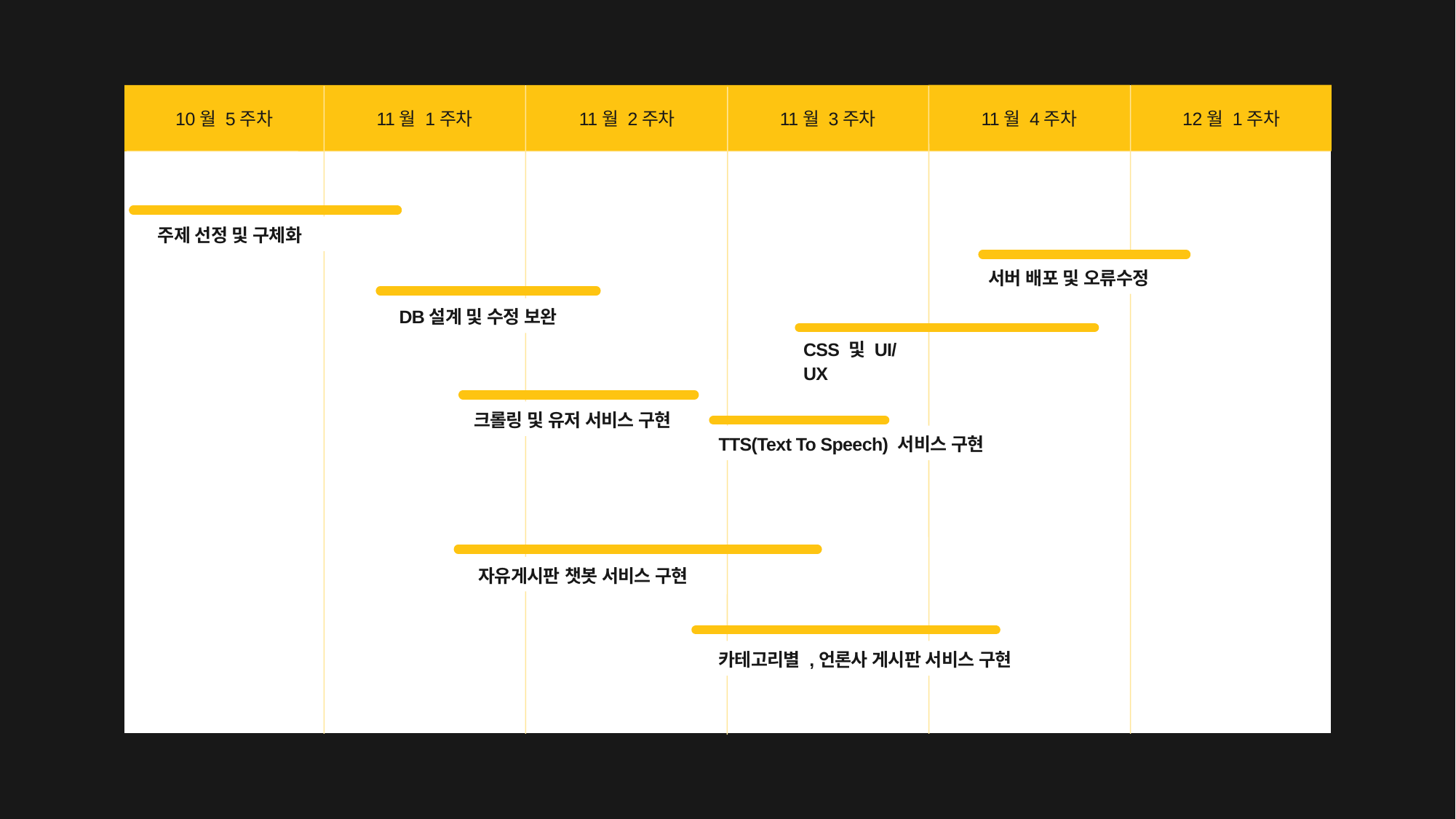

11월 4주차
12월 1주차
10월 5주차
11월 1주차
11월 2주차
11월 3주차

주제 선정 및 구체화
DB설계 및 수정 보완
크롤링 및 유저 서비스 구현
자유게시판 챗봇 서비스 구현
서버 배포 및 오류수정
CSS 및 UI/UX
TTS(Text To Speech) 서비스 구현
카테고리별 ,언론사 게시판 서비스 구현